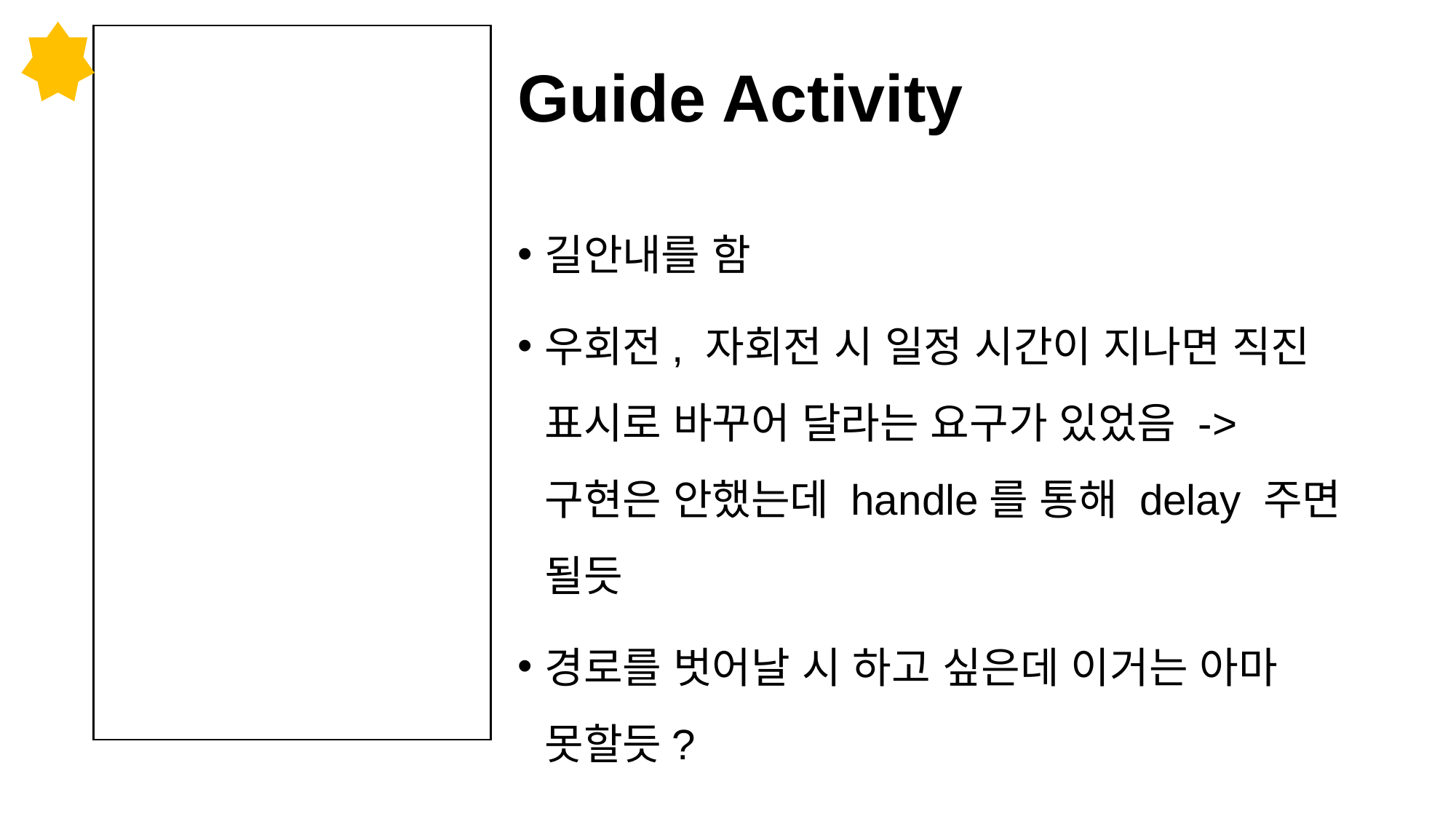

# Guide Activity
길안내를 함
우회전, 자회전 시 일정 시간이 지나면 직진 표시로 바꾸어 달라는 요구가 있었음 -> 구현은 안했는데 handle를 통해 delay 주면 될듯
경로를 벗어날 시 하고 싶은데 이거는 아마 못할듯?